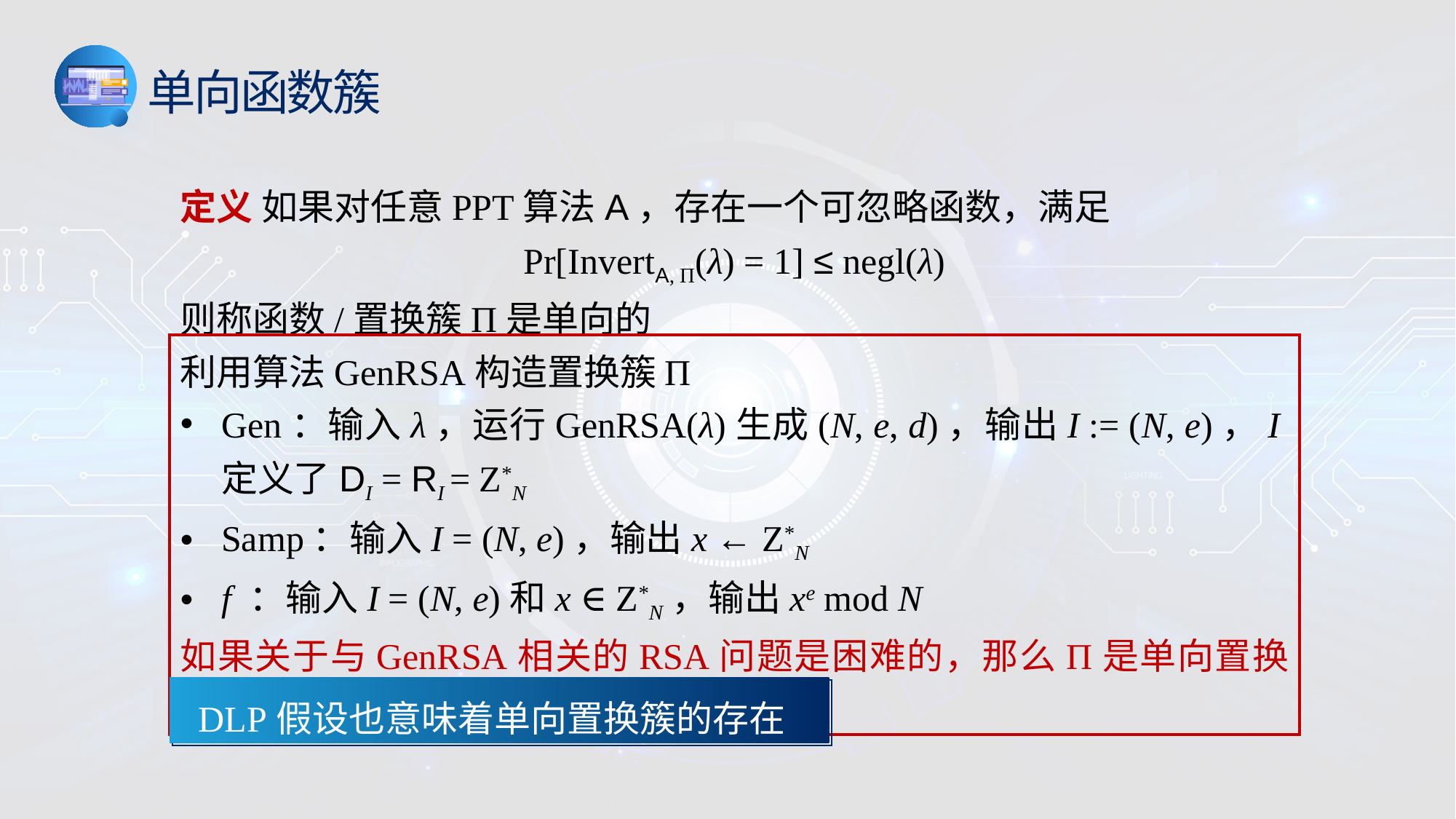

单向函数簇

定义 如果对任意PPT算法A，存在一个可忽略函数，满足
Pr[InvertA, Π(λ) = 1] ≤ negl(λ)
则称函数/置换簇Π是单向的
利用算法GenRSA构造置换簇Π
Gen：输入λ，运行GenRSA(λ)生成(N, e, d)，输出I := (N, e)，I定义了DI = RI = Z*N
Samp：输入I = (N, e)，输出x ← Z*N
f ：输入I = (N, e)和x ∈ Z*N，输出xe mod N
如果关于与GenRSA相关的RSA问题是困难的，那么Π是单向置换簇

DLP假设也意味着单向置换簇的存在